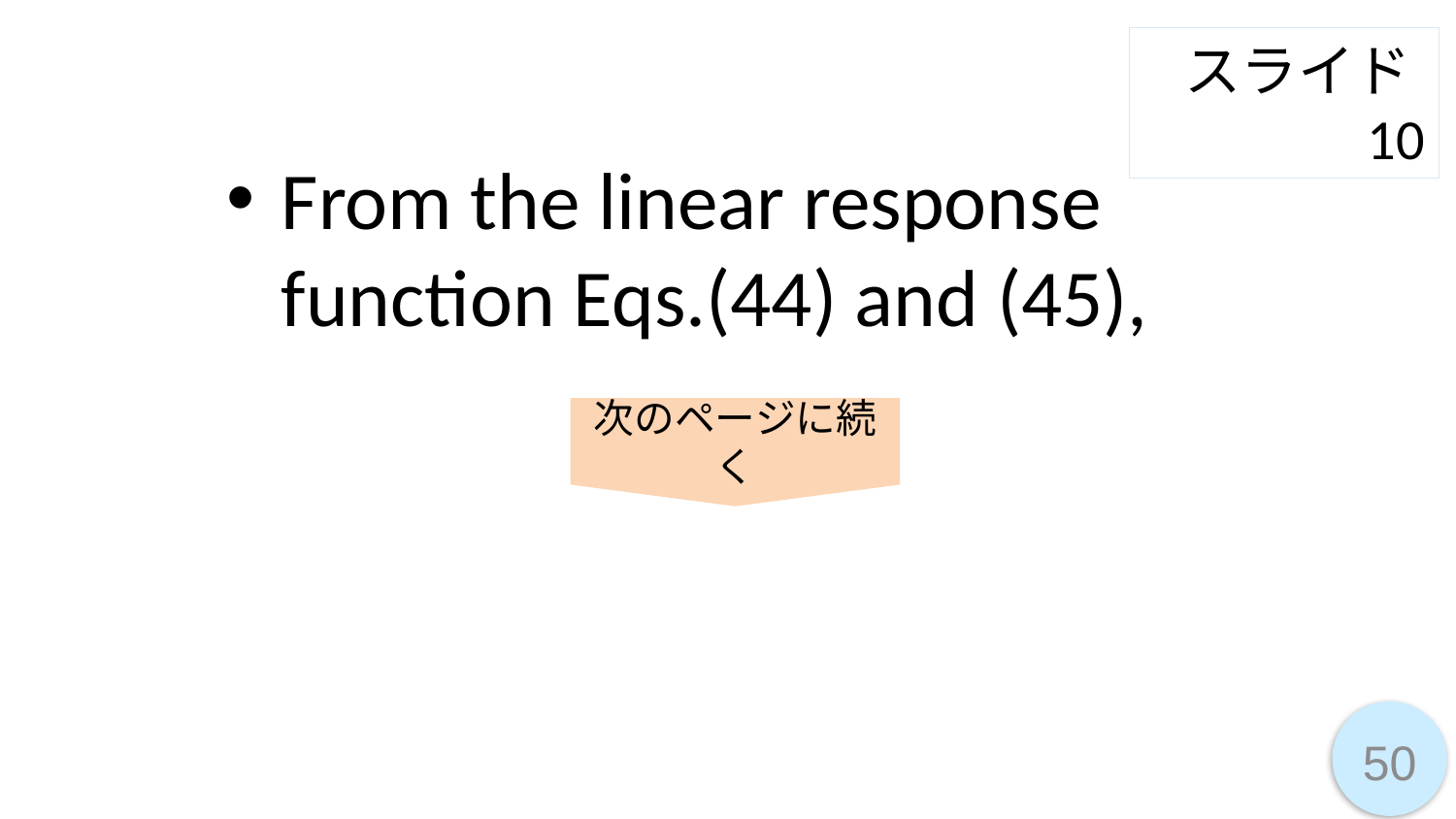

スライド10
From the linear response function Eqs.(44) and (45),
次のページに続く
50